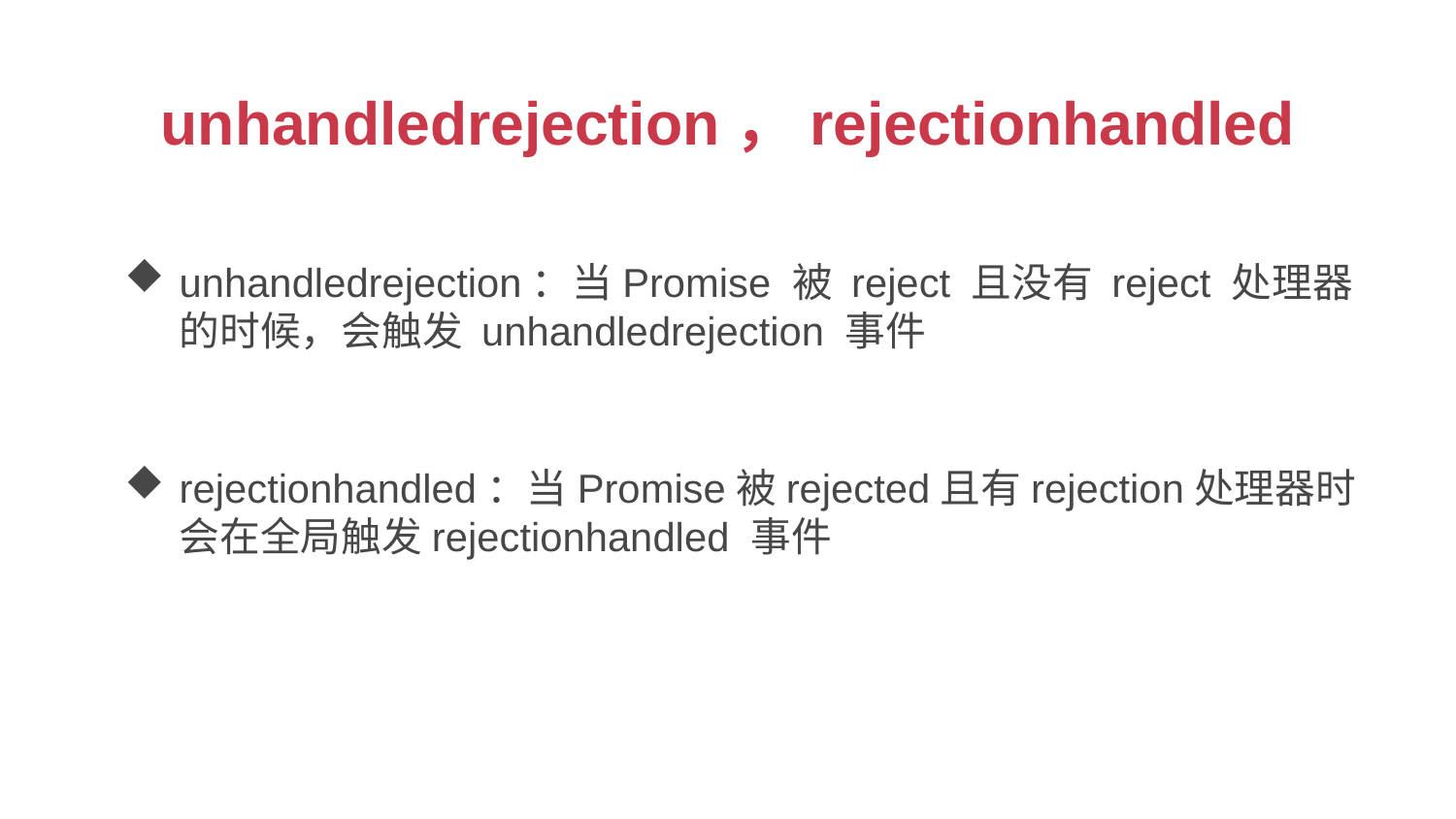

unhandledrejection，rejectionhandled
unhandledrejection：当Promise 被 reject 且没有 reject 处理器的时候，会触发 unhandledrejection 事件
rejectionhandled：当Promise被rejected且有rejection处理器时会在全局触发rejectionhandled 事件